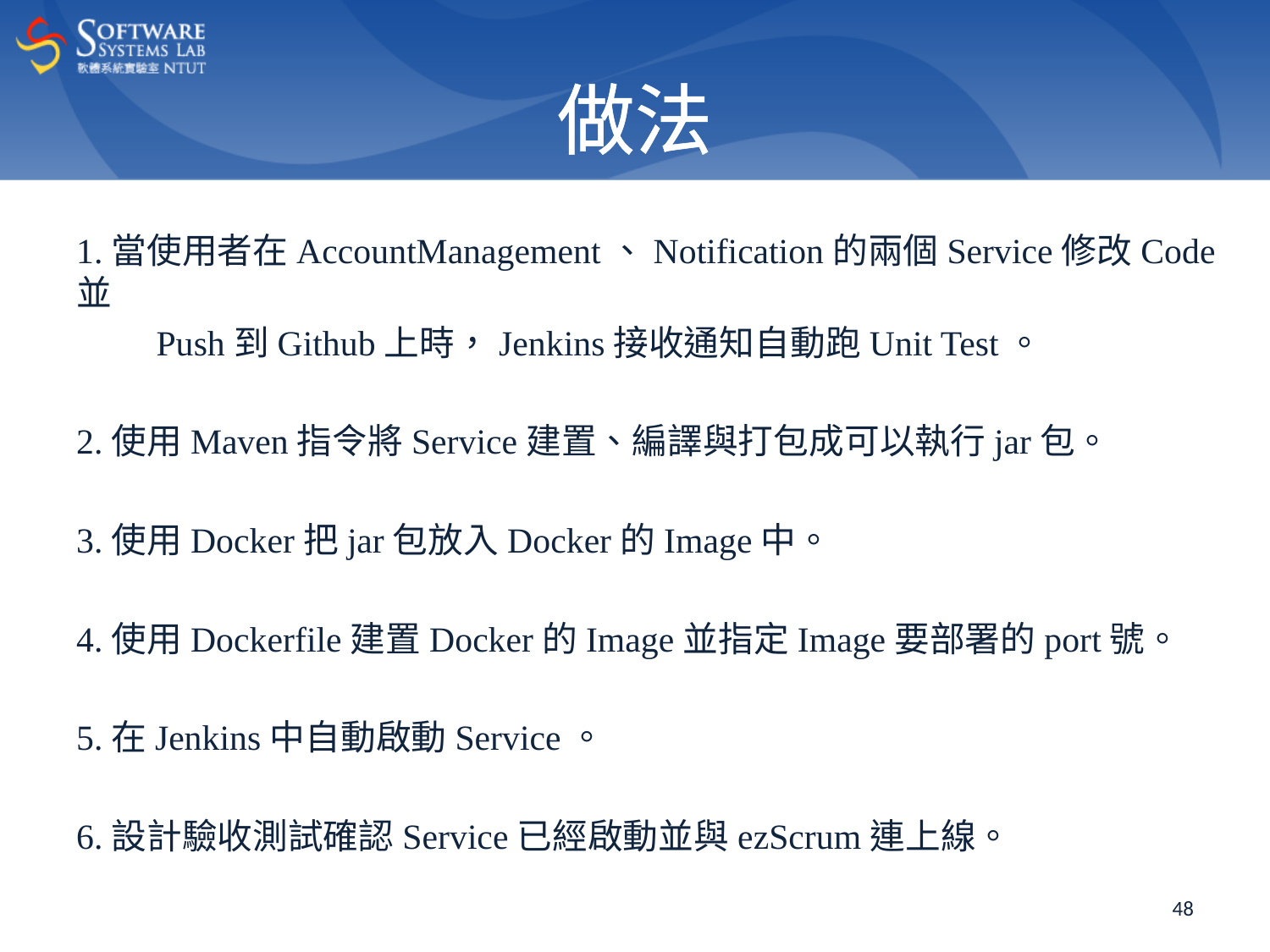

# 做法
1.當使用者在AccountManagement、Notification的兩個Service修改Code並
         Push到Github上時，Jenkins接收通知自動跑Unit Test。

2.使用Maven指令將Service建置、編譯與打包成可以執行jar包。

3.使用Docker把jar包放入Docker的Image中。

4.使用Dockerfile建置Docker的Image並指定Image要部署的port號。

5.在Jenkins中自動啟動Service。

6.設計驗收測試確認Service已經啟動並與ezScrum連上線。
48